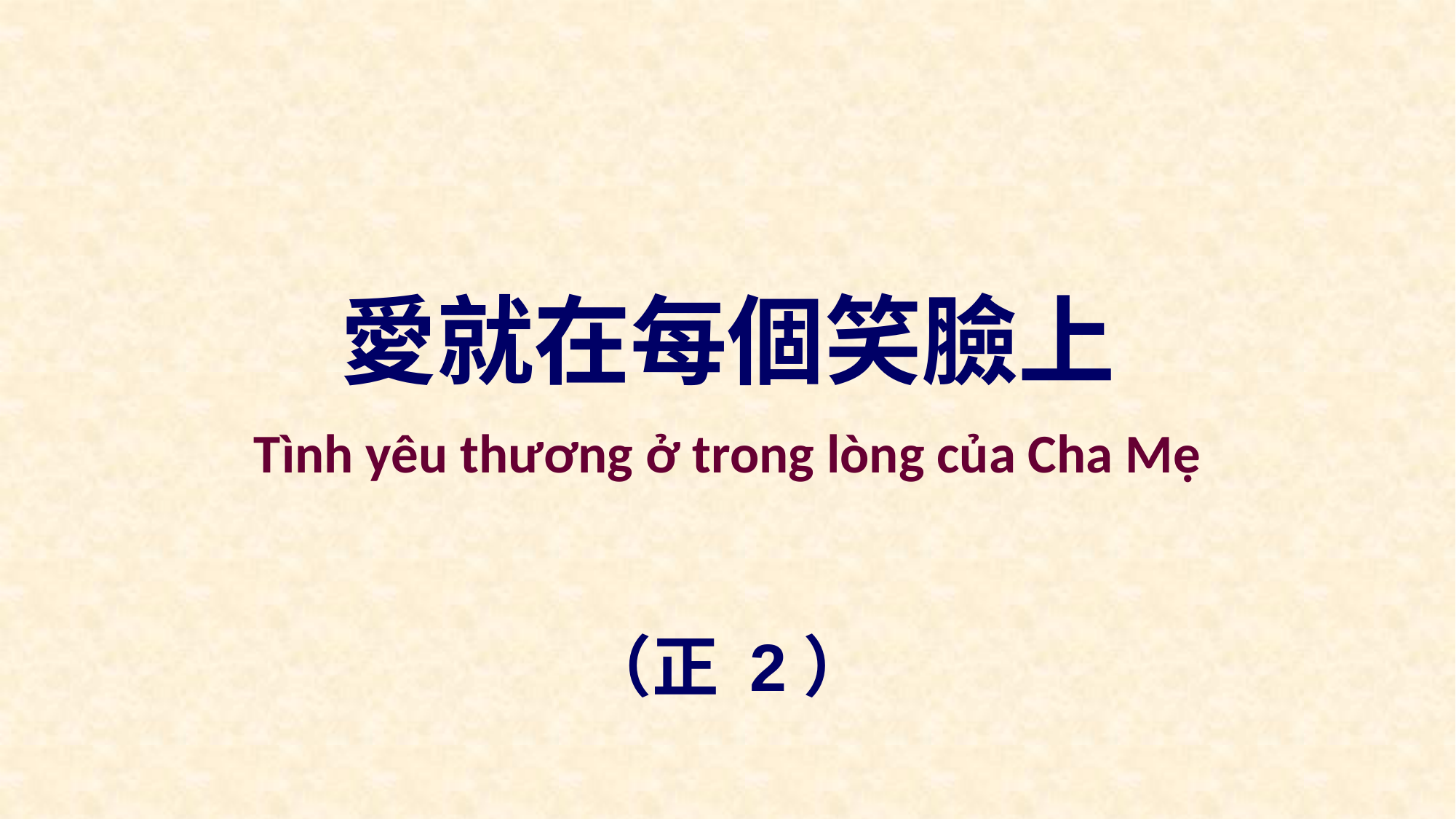

愛就在每個笑臉上
Tình yêu thương ở trong lòng của Cha Mẹ
（正 2）